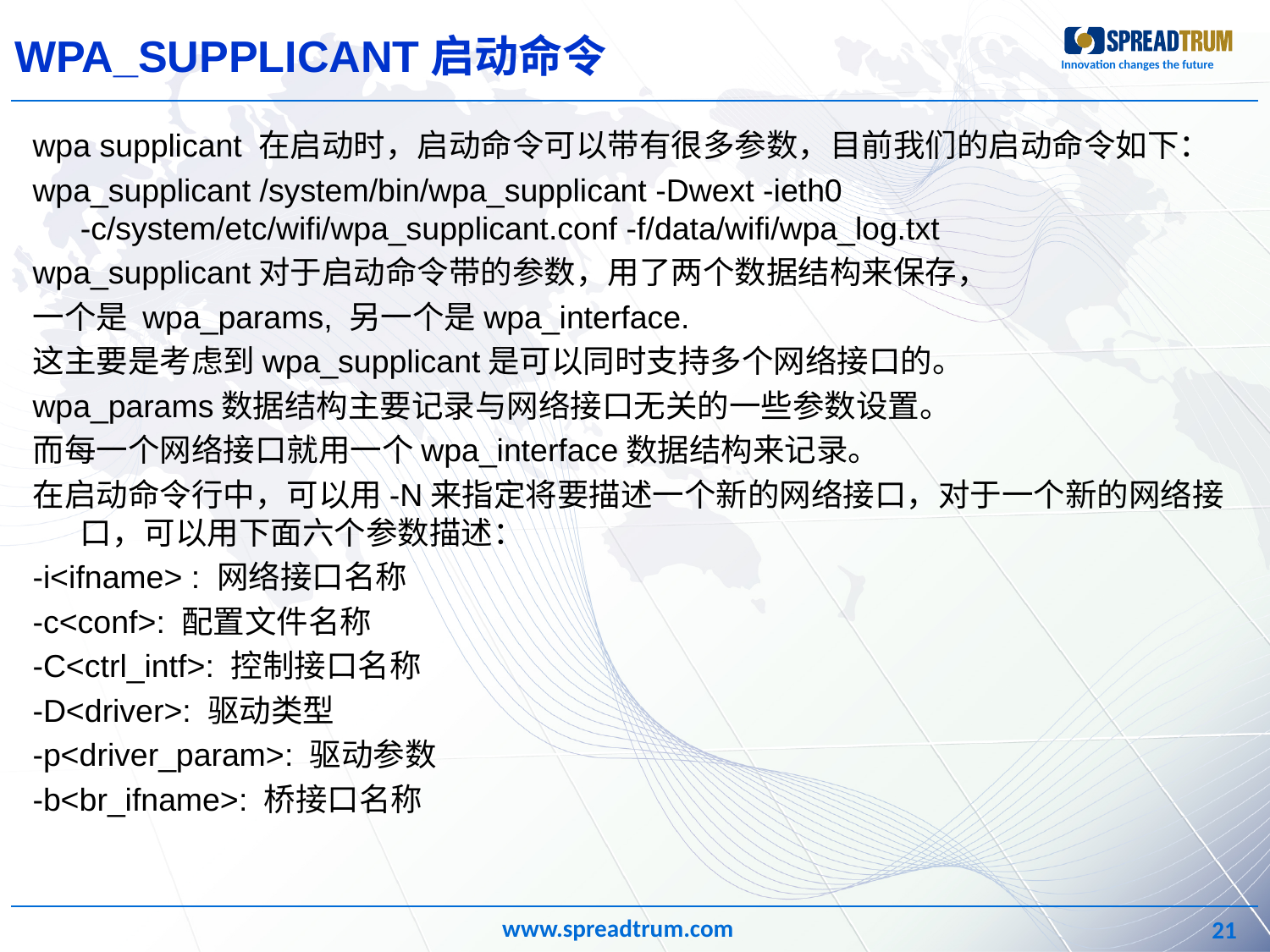

# WPA_SUPPLICANT启动命令
wpa supplicant 在启动时，启动命令可以带有很多参数，目前我们的启动命令如下：
wpa_supplicant /system/bin/wpa_supplicant -Dwext -ieth0 -c/system/etc/wifi/wpa_supplicant.conf -f/data/wifi/wpa_log.txt
wpa_supplicant对于启动命令带的参数，用了两个数据结构来保存，
一个是 wpa_params, 另一个是wpa_interface.
这主要是考虑到wpa_supplicant是可以同时支持多个网络接口的。
wpa_params数据结构主要记录与网络接口无关的一些参数设置。
而每一个网络接口就用一个wpa_interface数据结构来记录。
在启动命令行中，可以用-N来指定将要描述一个新的网络接口，对于一个新的网络接口，可以用下面六个参数描述：
-i<ifname> : 网络接口名称
-c<conf>: 配置文件名称
-C<ctrl_intf>: 控制接口名称
-D<driver>: 驱动类型
-p<driver_param>: 驱动参数
-b<br_ifname>: 桥接口名称